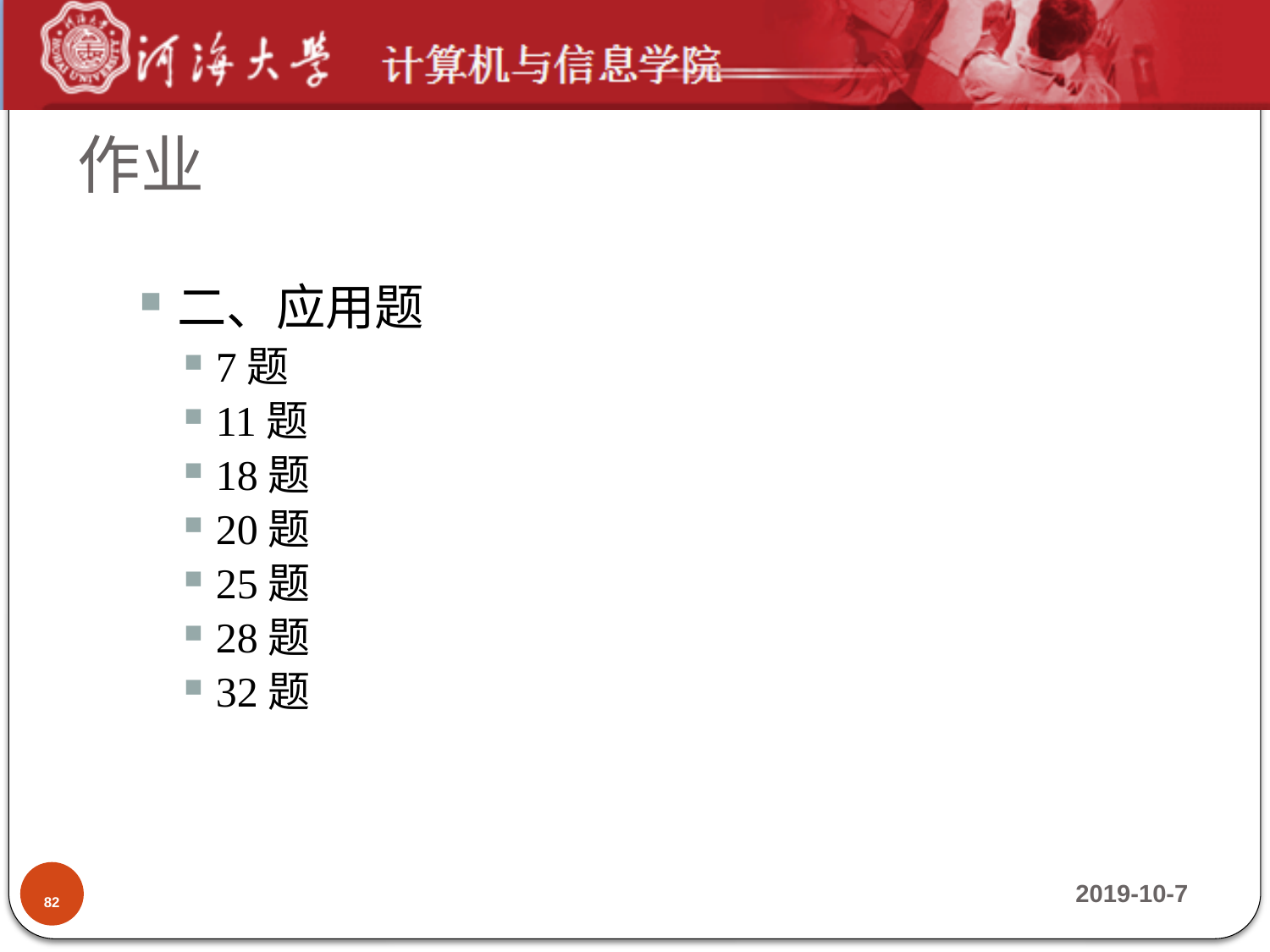

# 作业
二、应用题
7题
11题
18题
20题
25题
28题
32题

2019-10-7
82